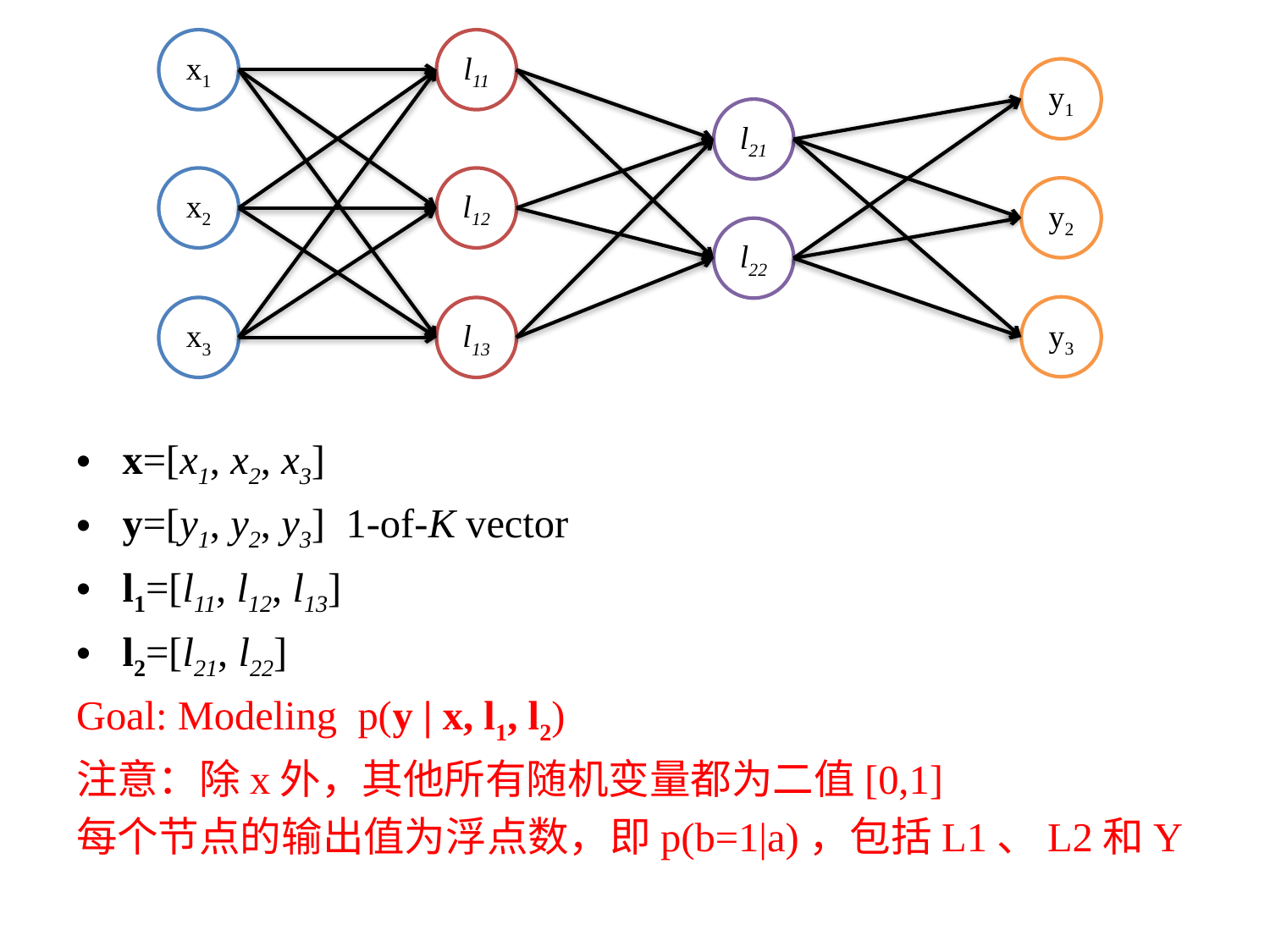

x1
l11
y1
l21
x2
l12
y2
l22
y3
x3
l13
x=[x1, x2, x3]
y=[y1, y2, y3]  1-of-K vector
l1=[l11, l12, l13]
l2=[l21, l22]
Goal: Modeling  p(y | x, l1, l2)
注意：除x外，其他所有随机变量都为二值[0,1]
每个节点的输出值为浮点数，即p(b=1|a)，包括L1、L2和Y